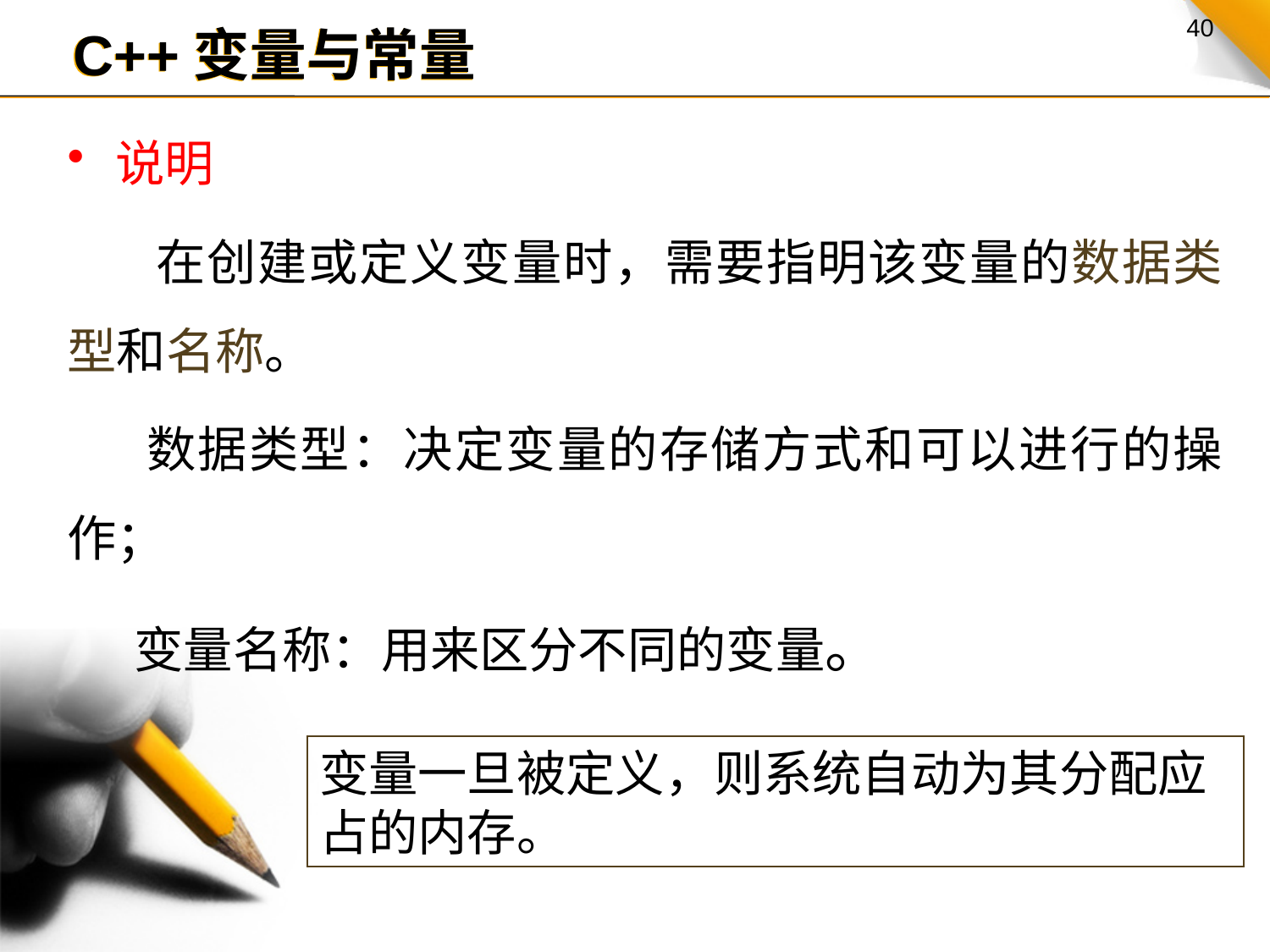

C++变量与常量
说明
      在创建或定义变量时，需要指明该变量的数据类型和名称。
     数据类型：决定变量的存储方式和可以进行的操作；
     变量名称：用来区分不同的变量。
变量一旦被定义，则系统自动为其分配应占的内存。